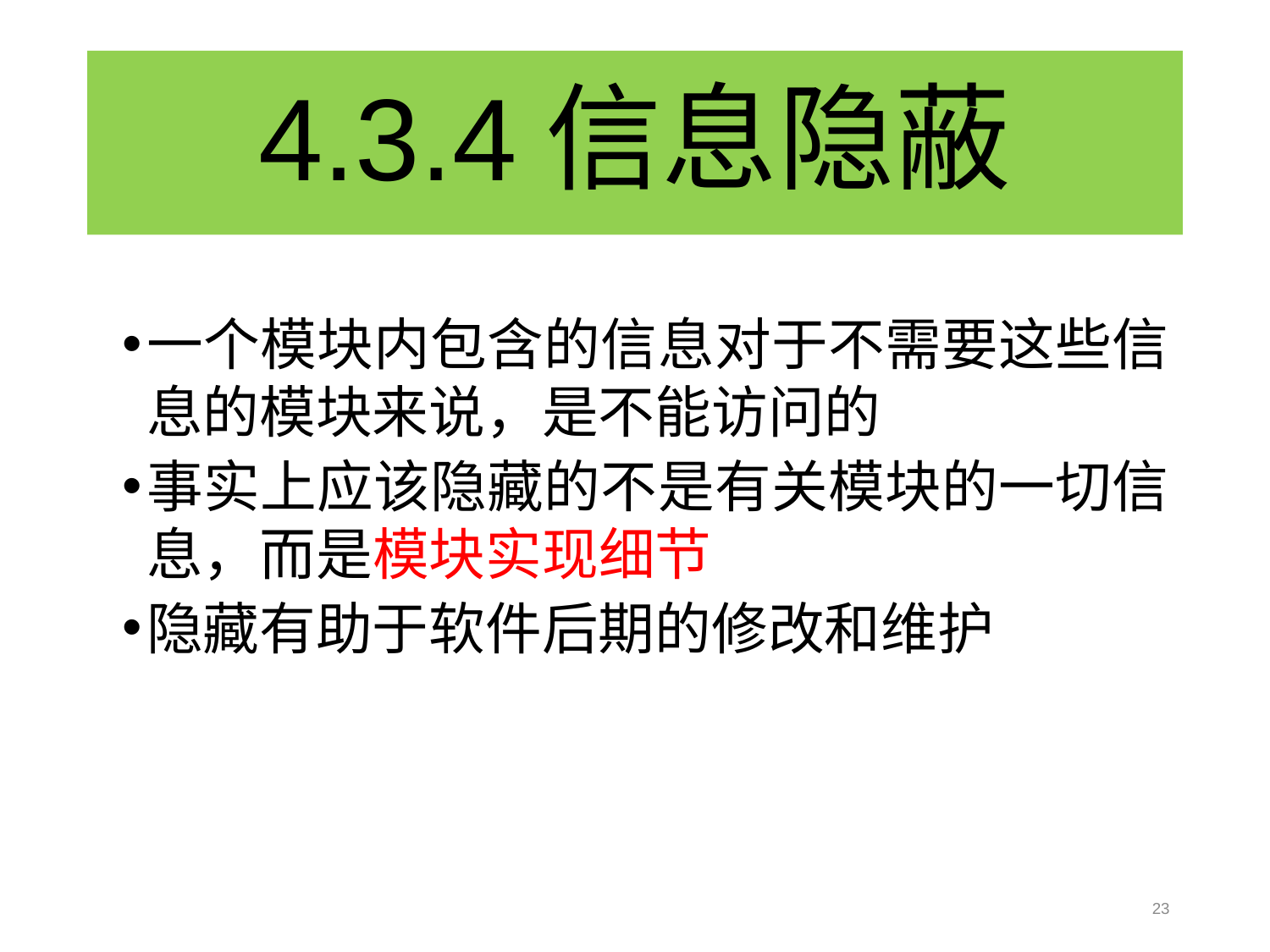

# 4.3.4信息隐蔽
一个模块内包含的信息对于不需要这些信息的模块来说，是不能访问的
事实上应该隐藏的不是有关模块的一切信息，而是模块实现细节
隐藏有助于软件后期的修改和维护
23